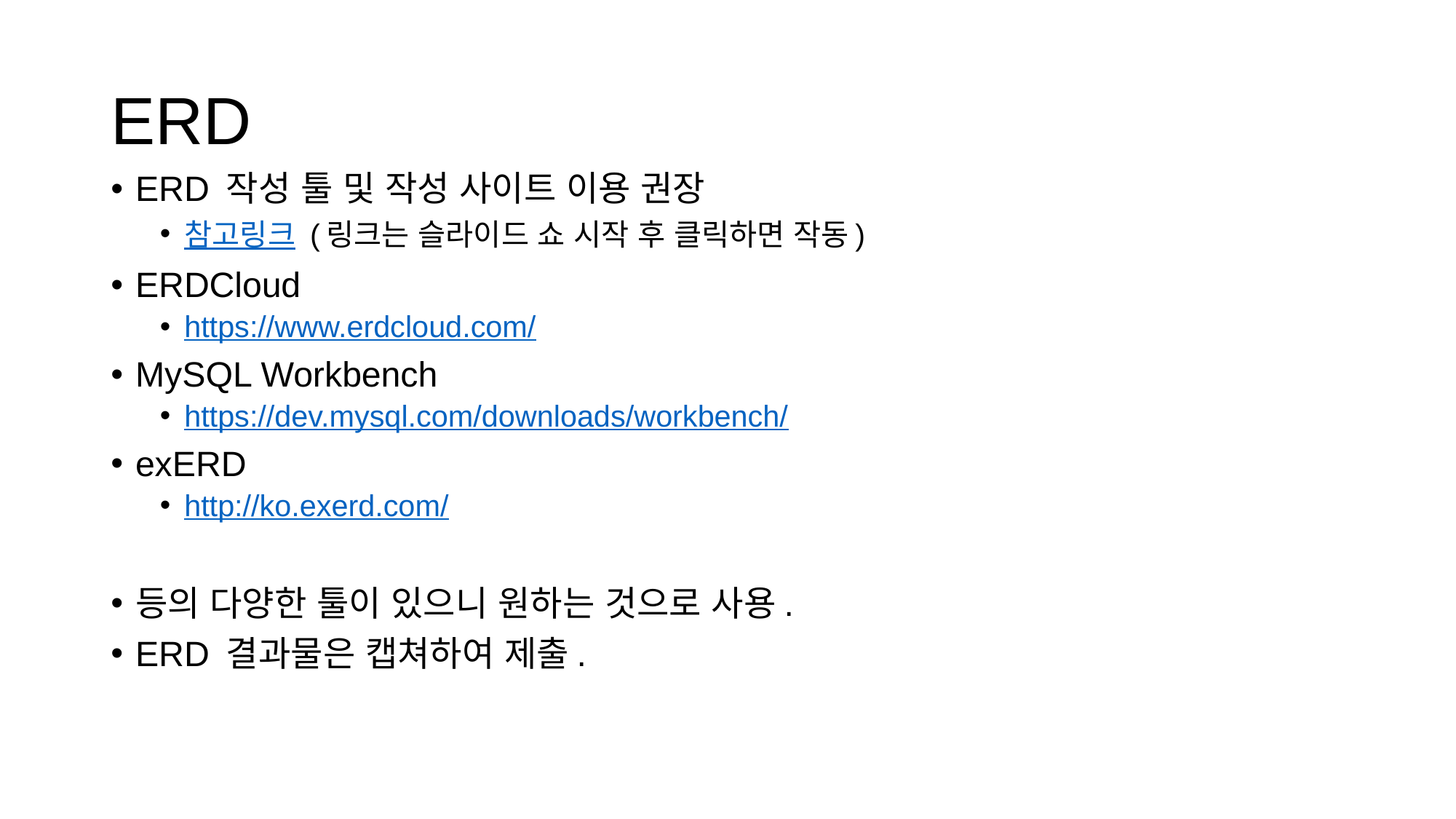

# ERD
ERD 작성 툴 및 작성 사이트 이용 권장
참고링크 (링크는 슬라이드 쇼 시작 후 클릭하면 작동)
ERDCloud
https://www.erdcloud.com/
MySQL Workbench
https://dev.mysql.com/downloads/workbench/
exERD
http://ko.exerd.com/

등의 다양한 툴이 있으니 원하는 것으로 사용.
ERD 결과물은 캡쳐하여 제출.